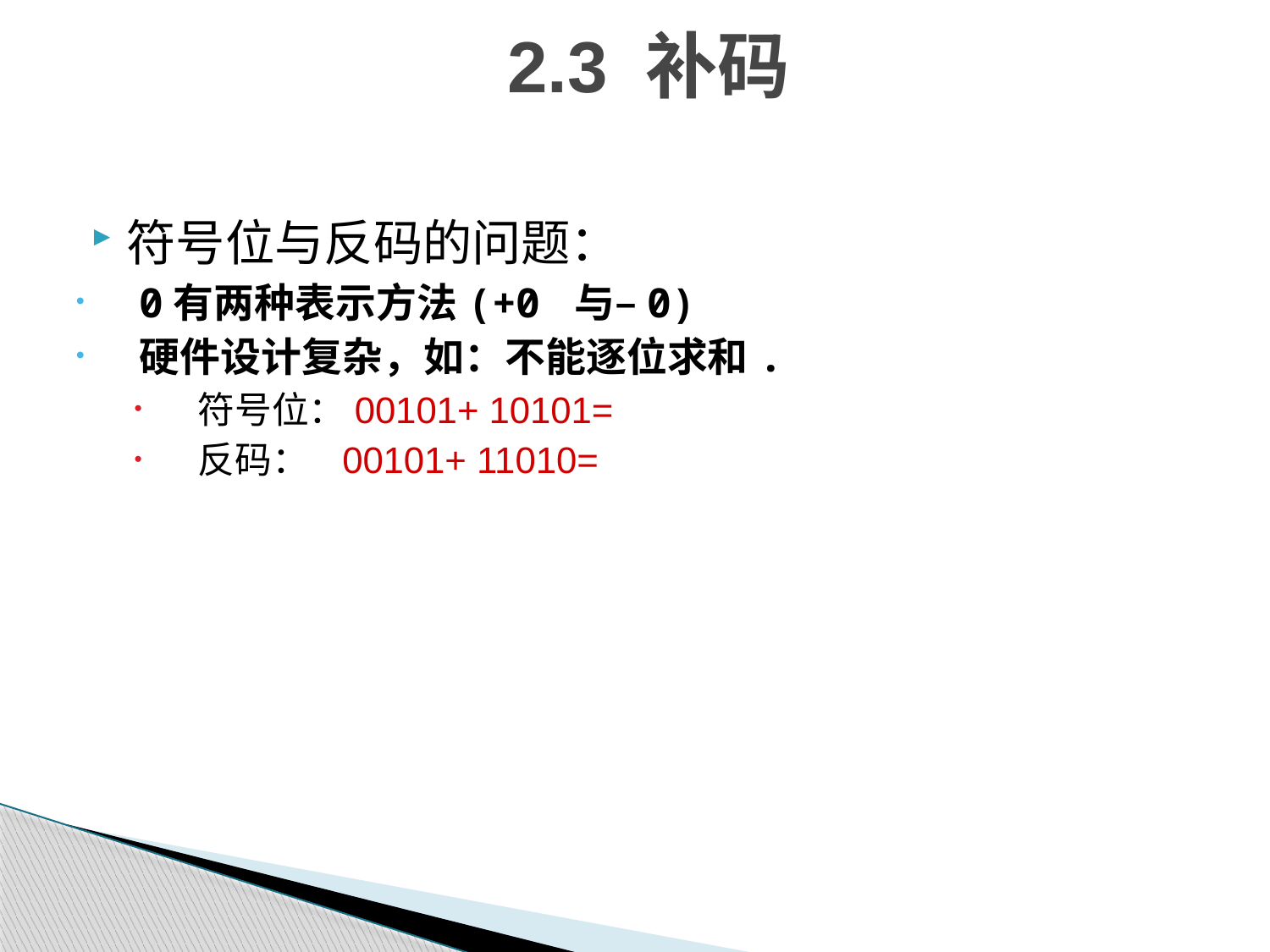

# 2.3 补码
符号位与反码的问题：
0有两种表示方法(+0 与–0)
硬件设计复杂，如：不能逐位求和.
符号位：00101+ 10101=
反码：   00101+ 11010=
23